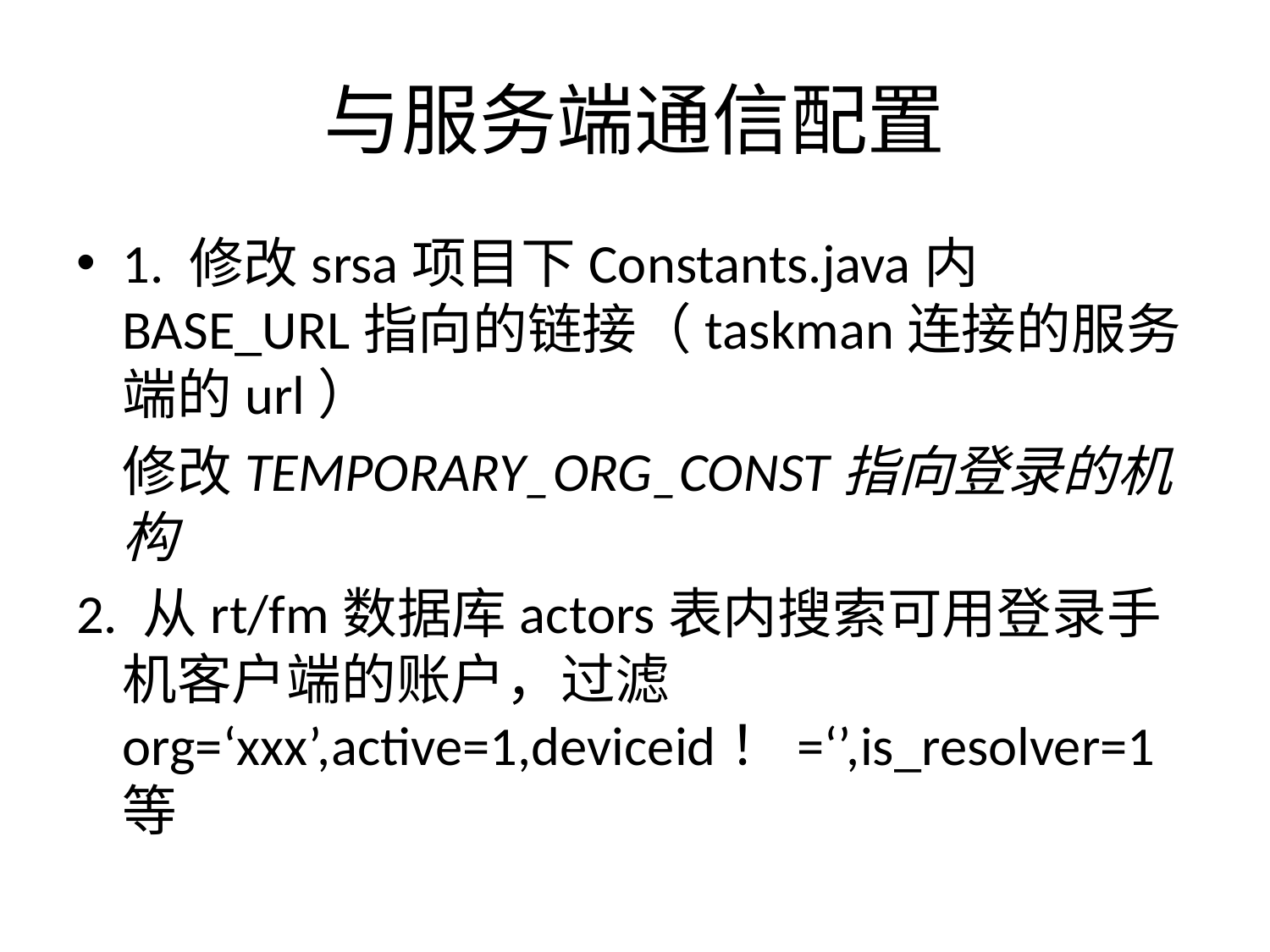

# 与服务端通信配置
1. 修改srsa项目下Constants.java内BASE_URL指向的链接（taskman连接的服务端的url）
		修改TEMPORARY_ORG_CONST指向登录的机构
2. 从rt/fm数据库actors表内搜索可用登录手机客户端的账户，过滤org=‘xxx’,active=1,deviceid！=‘’,is_resolver=1等